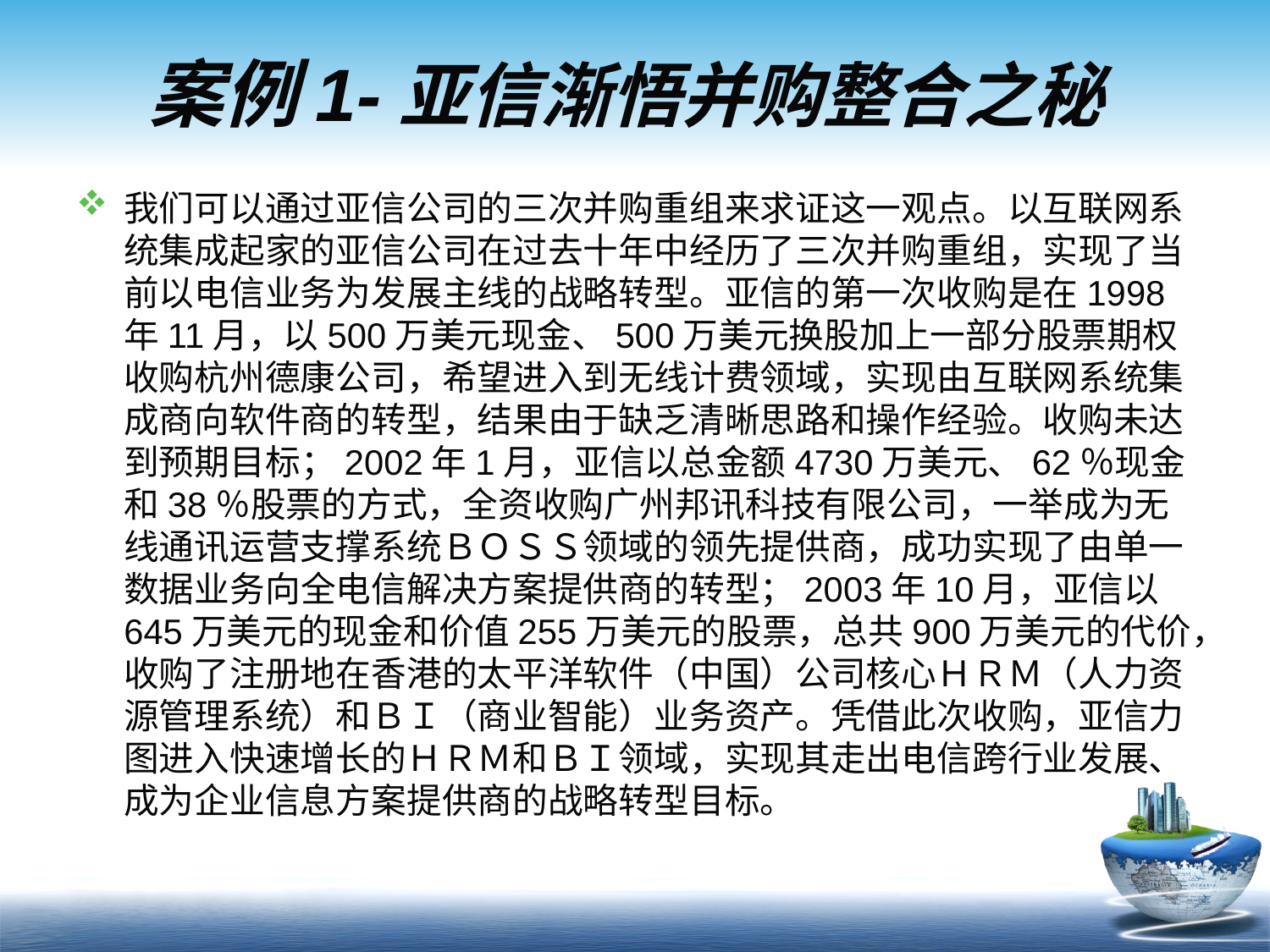

# 案例1-亚信渐悟并购整合之秘
我们可以通过亚信公司的三次并购重组来求证这一观点。以互联网系统集成起家的亚信公司在过去十年中经历了三次并购重组，实现了当前以电信业务为发展主线的战略转型。亚信的第一次收购是在1998年11月，以500万美元现金、500万美元换股加上一部分股票期权收购杭州德康公司，希望进入到无线计费领域，实现由互联网系统集成商向软件商的转型，结果由于缺乏清晰思路和操作经验。收购未达到预期目标；2002年1月，亚信以总金额4730万美元、62％现金和38％股票的方式，全资收购广州邦讯科技有限公司，一举成为无线通讯运营支撑系统ＢＯＳＳ领域的领先提供商，成功实现了由单一数据业务向全电信解决方案提供商的转型；2003年10月，亚信以645万美元的现金和价值255万美元的股票，总共900万美元的代价，收购了注册地在香港的太平洋软件（中国）公司核心ＨＲＭ（人力资源管理系统）和ＢＩ（商业智能）业务资产。凭借此次收购，亚信力图进入快速增长的ＨＲＭ和ＢＩ领域，实现其走出电信跨行业发展、成为企业信息方案提供商的战略转型目标。